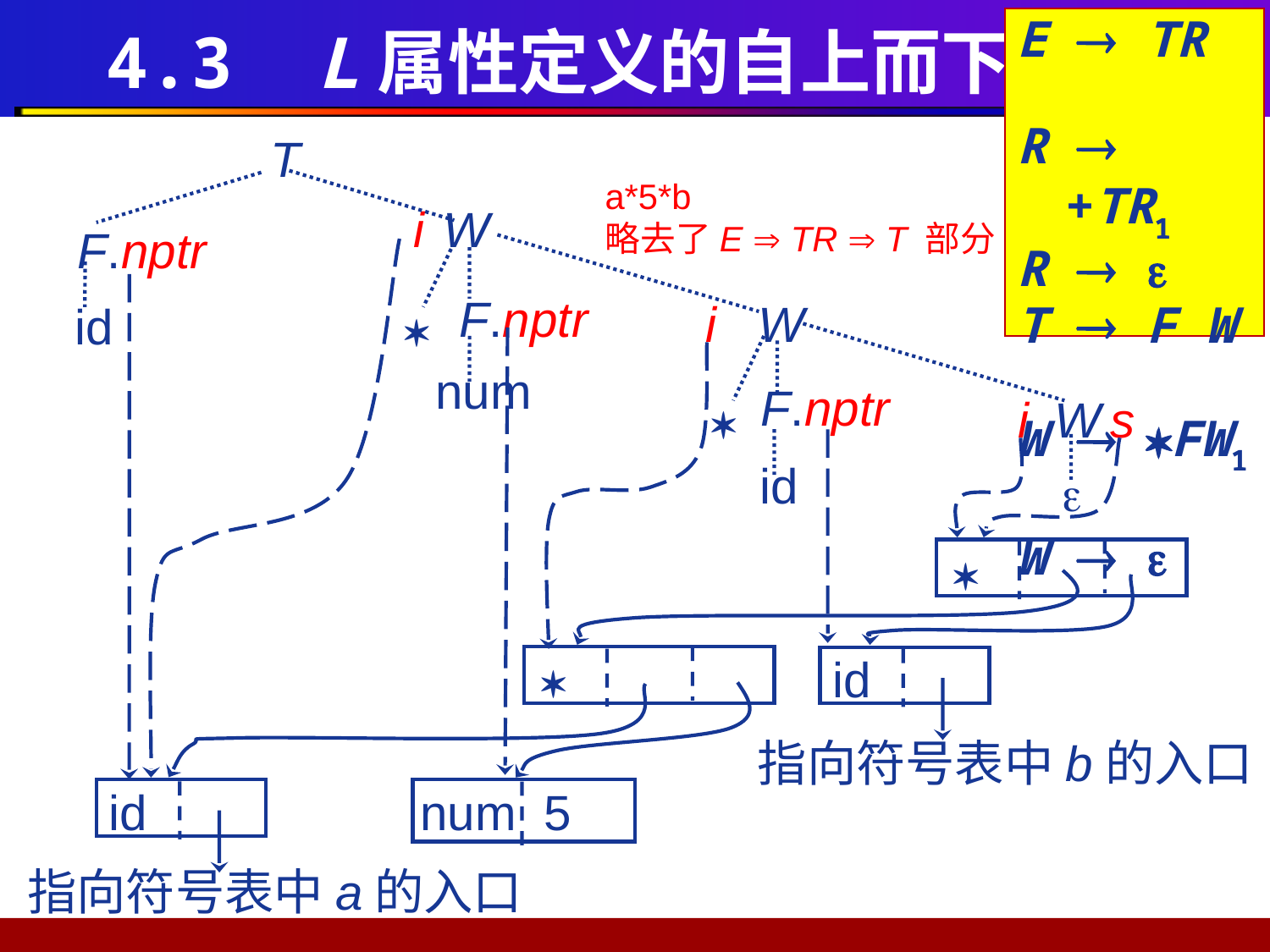

E → TR
R → +TR1
R → ε
T → F W
W → ∗FW1
W → ε
# 4.3  L属性定义的自上而下计算
T

i  W
F.nptr

F.nptr
i   W
id
∗

num
F.nptr
i  W  s
∗

id
ε
∗

∗

id

指向符号表中b的入口
id

num  5

指向符号表中a的入口
a*5*b
略去了E ⇒ TR ⇒ T 部分